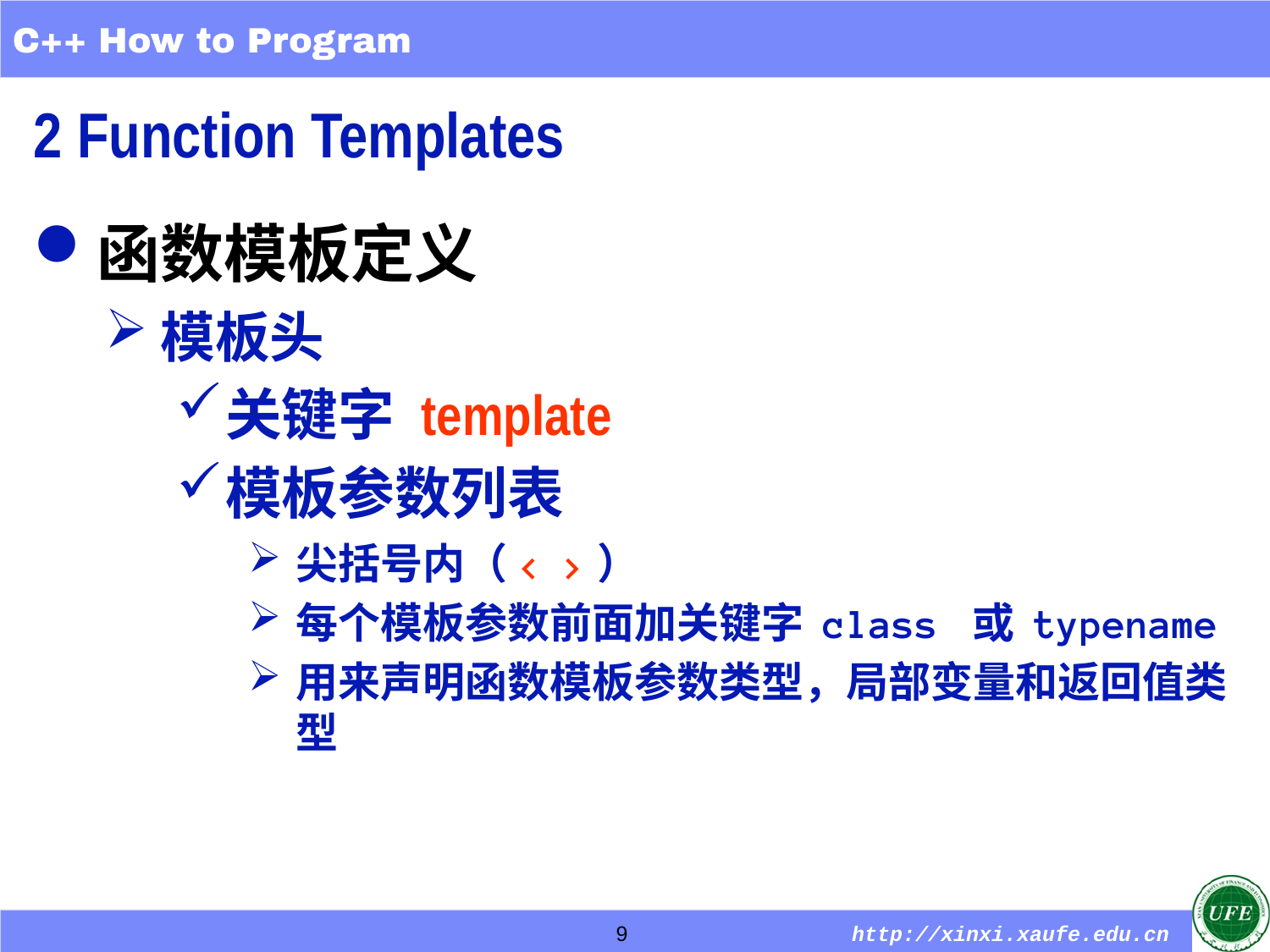

2 Function Templates
函数模板定义
模板头
关键字 template
模板参数列表
尖括号内（< >）
每个模板参数前面加关键字 class 或 typename
用来声明函数模板参数类型，局部变量和返回值类型
9